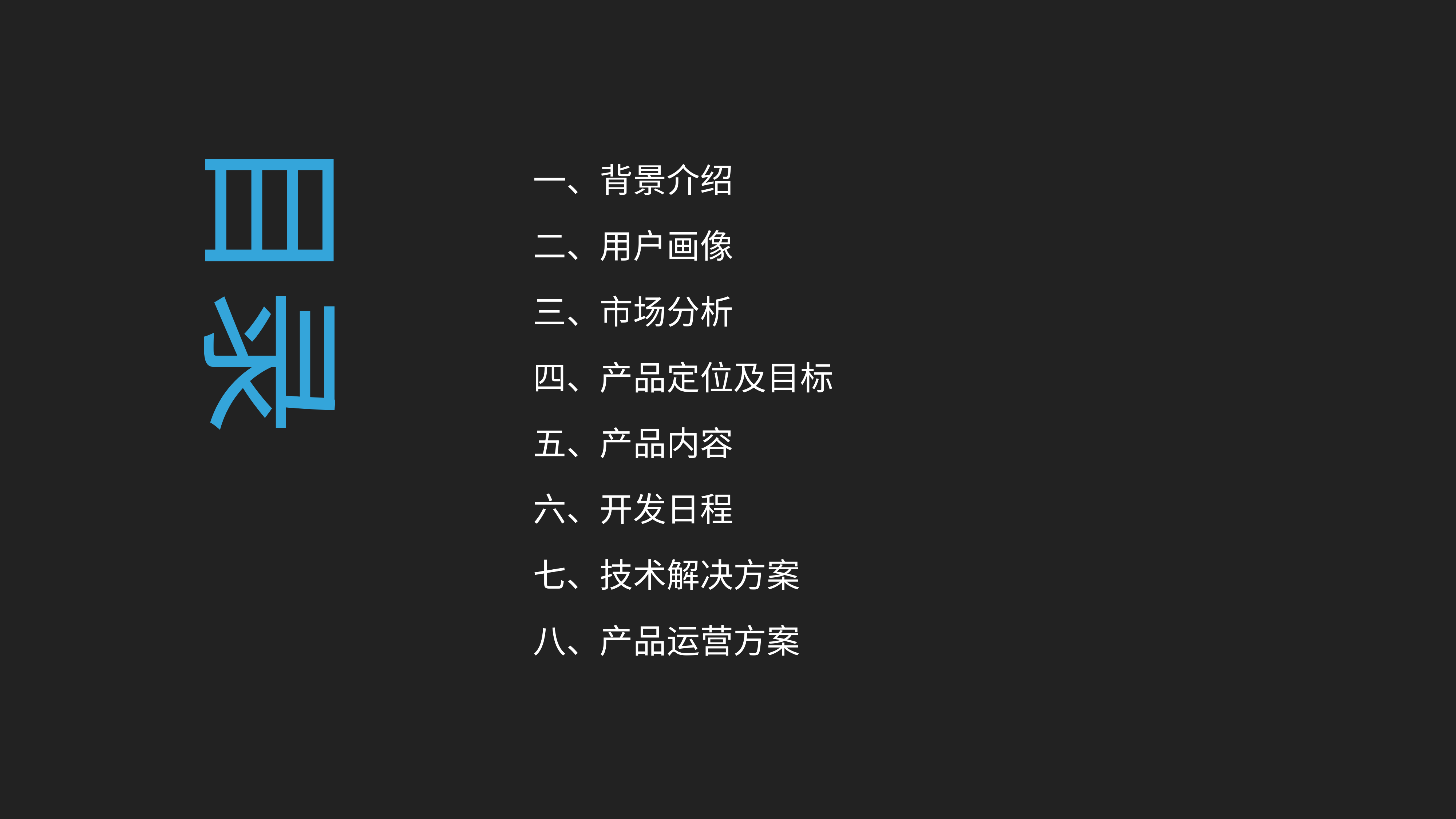

目录
一、背景介绍
二、用户画像
三、市场分析
四、产品定位及目标
五、产品内容
六、开发日程
七、技术解决方案
八、产品运营方案